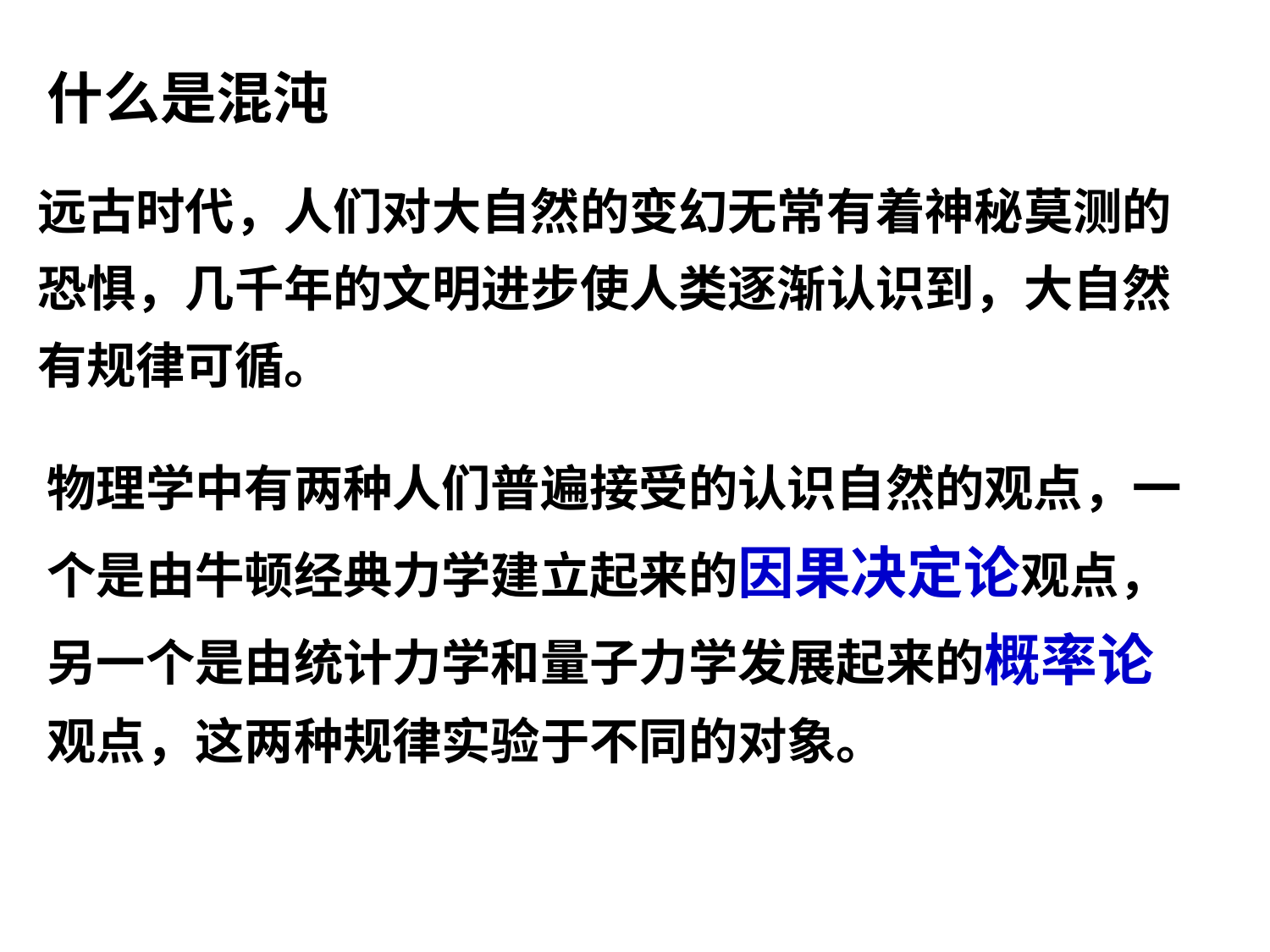

什么是混沌
远古时代，人们对大自然的变幻无常有着神秘莫测的恐惧，几千年的文明进步使人类逐渐认识到，大自然有规律可循。
物理学中有两种人们普遍接受的认识自然的观点，一个是由牛顿经典力学建立起来的因果决定论观点，另一个是由统计力学和量子力学发展起来的概率论观点，这两种规律实验于不同的对象。